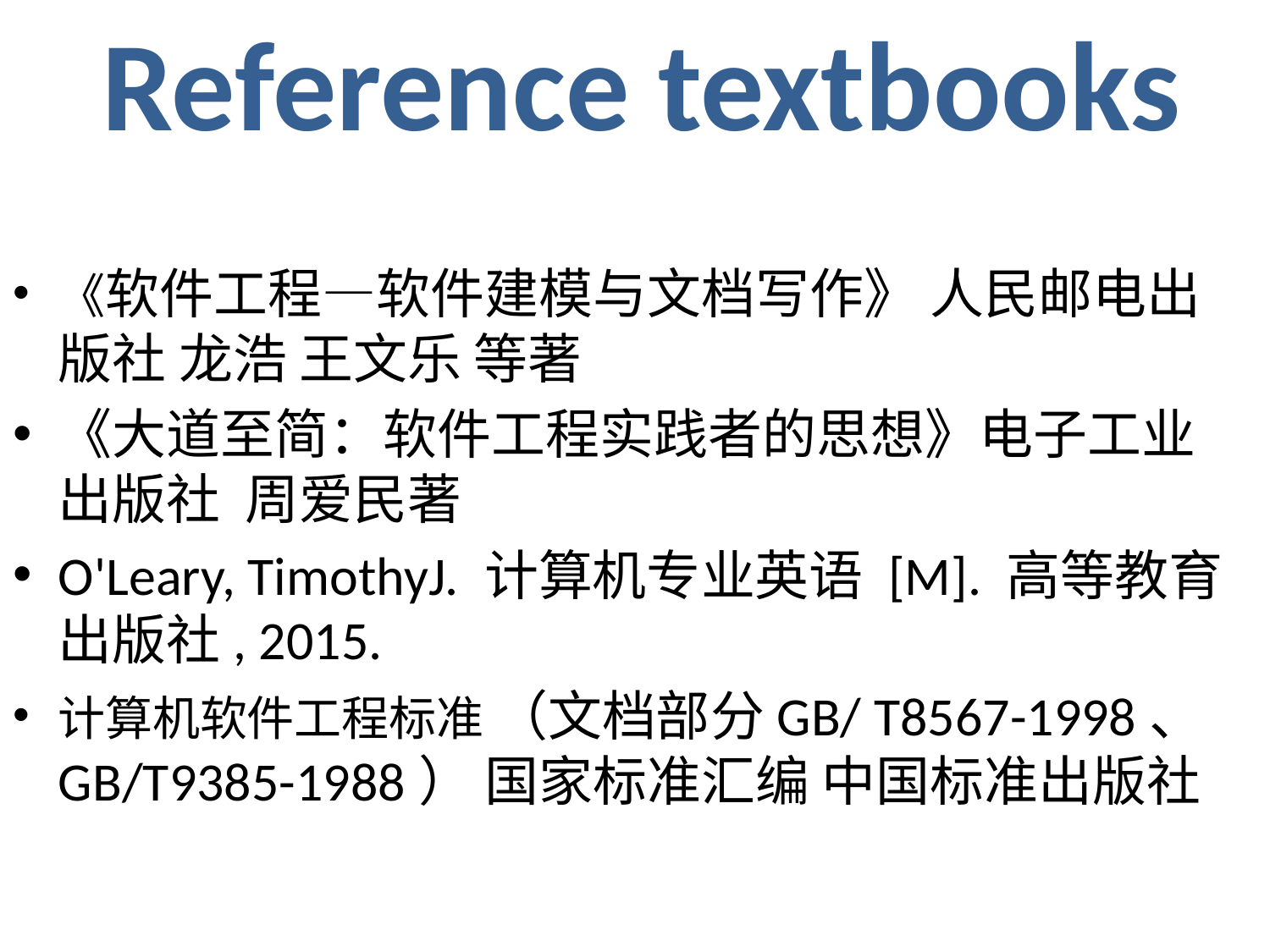

# Reference textbooks
《软件工程—软件建模与文档写作》 人民邮电出版社 龙浩 王文乐 等著
《大道至简：软件工程实践者的思想》电子工业出版社  周爱民著
O'Leary, TimothyJ. 计算机专业英语 [M]. 高等教育出版社, 2015.
计算机软件工程标准 （文档部分GB/ T8567-1998、GB/T9385-1988） 国家标准汇编 中国标准出版社